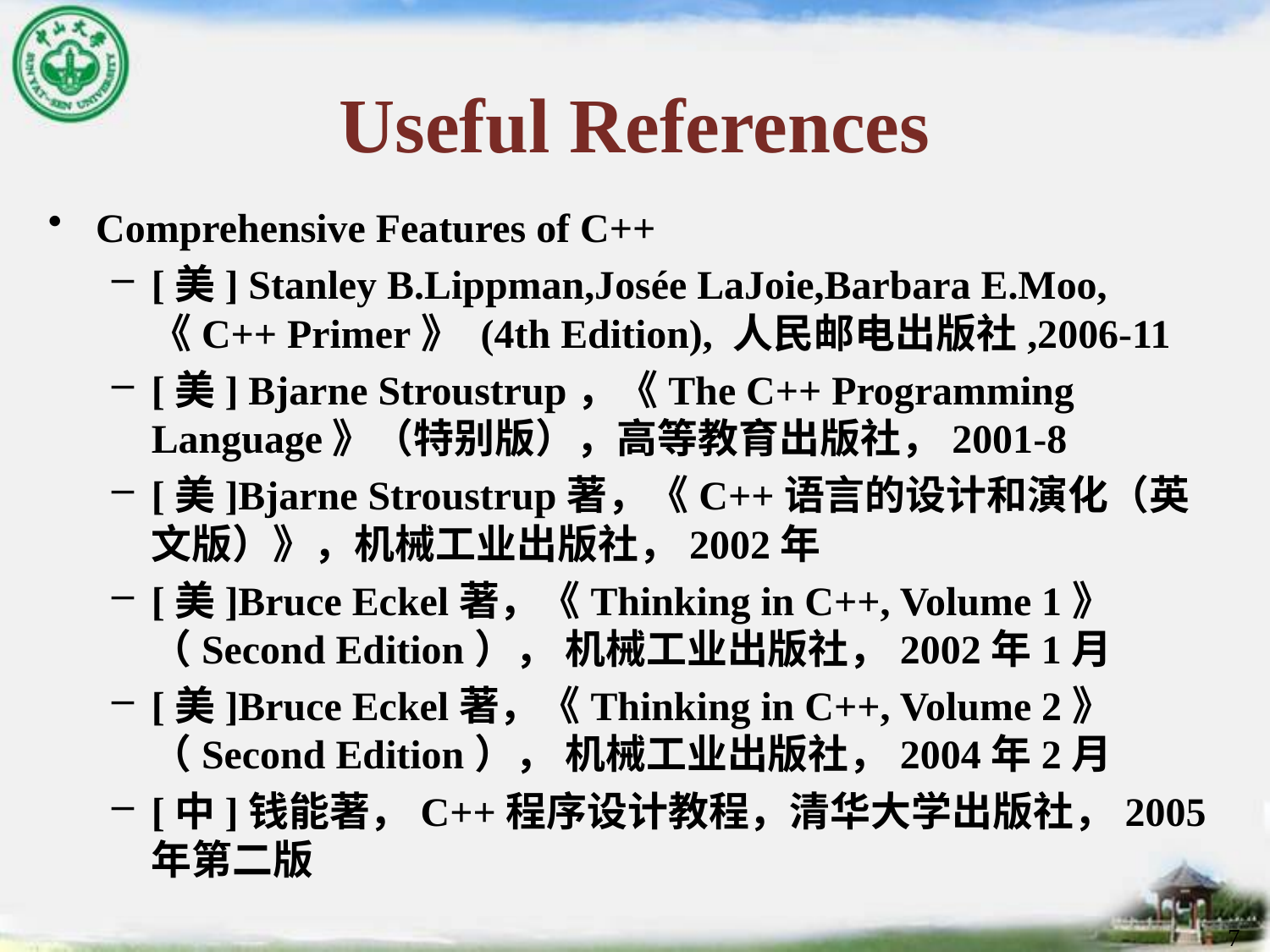

# Useful References
Comprehensive Features of C++
[美] Stanley B.Lippman,Josée LaJoie,Barbara E.Moo, 《C++ Primer》 (4th Edition), 人民邮电出版社,2006-11
[美] Bjarne Stroustrup，《The C++ Programming Language》（特别版），高等教育出版社，2001-8
[美]Bjarne Stroustrup著，《C++语言的设计和演化（英文版）》，机械工业出版社，2002年
[美]Bruce Eckel著，《Thinking in C++, Volume 1》（Second Edition）， 机械工业出版社，2002年1月
[美]Bruce Eckel著，《Thinking in C++, Volume 2》（Second Edition）， 机械工业出版社，2004年2月
[中]钱能著，C++程序设计教程，清华大学出版社，2005年第二版
7